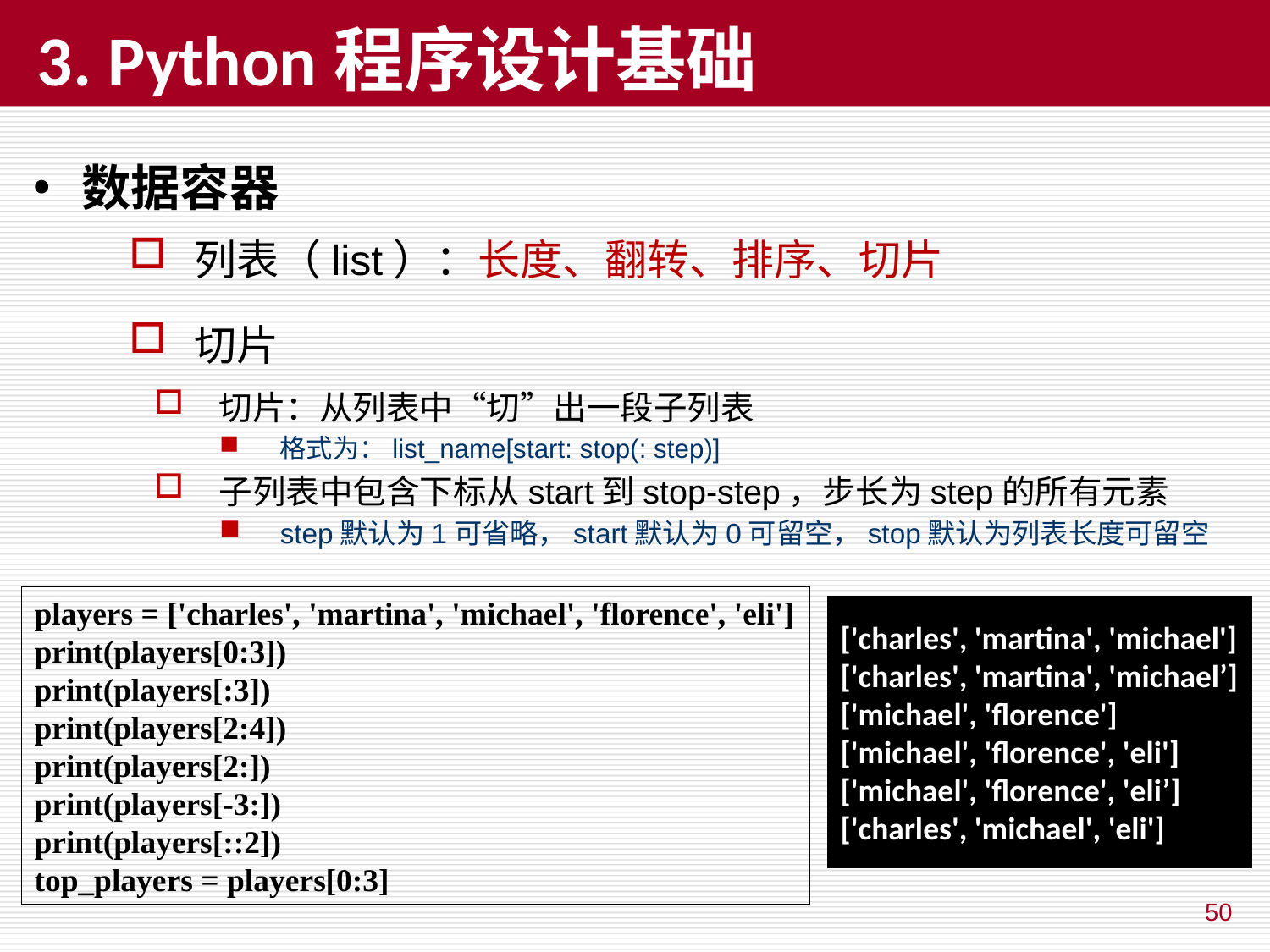

# 3. Python程序设计基础
数据容器
列表（list）：长度、翻转、排序、切片

切片
切片：从列表中“切”出一段子列表
格式为：list_name[start: stop(: step)]
子列表中包含下标从start到stop-step，步长为step的所有元素
step默认为1可省略，start默认为0可留空，stop默认为列表长度可留空
players = ['charles', 'martina', 'michael', 'florence', 'eli']
print(players[0:3])
print(players[:3])
print(players[2:4])
print(players[2:])
print(players[-3:])
print(players[::2])
top_players = players[0:3]
['charles', 'martina', 'michael']
['charles', 'martina', 'michael’]
['michael', 'florence']
['michael', 'florence', 'eli']
['michael', 'florence', 'eli’]
['charles', 'michael', 'eli']
50